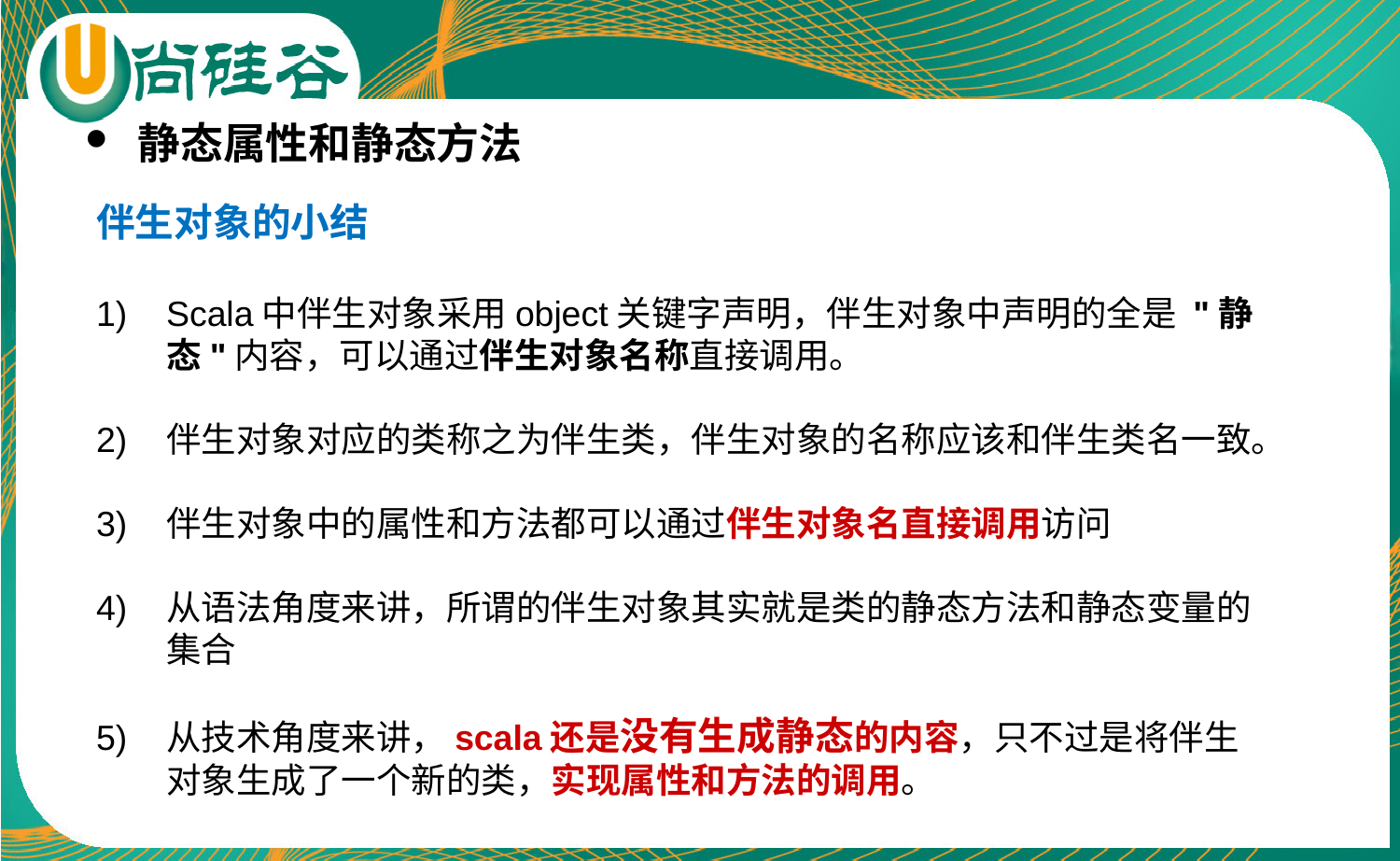

静态属性和静态方法

伴生对象的小结

Scala中伴生对象采用object关键字声明，伴生对象中声明的全是 "静态"内容，可以通过伴生对象名称直接调用。

伴生对象对应的类称之为伴生类，伴生对象的名称应该和伴生类名一致。

伴生对象中的属性和方法都可以通过伴生对象名直接调用访问

从语法角度来讲，所谓的伴生对象其实就是类的静态方法和静态变量的集合

从技术角度来讲，scala还是没有生成静态的内容，只不过是将伴生对象生成了一个新的类，实现属性和方法的调用。